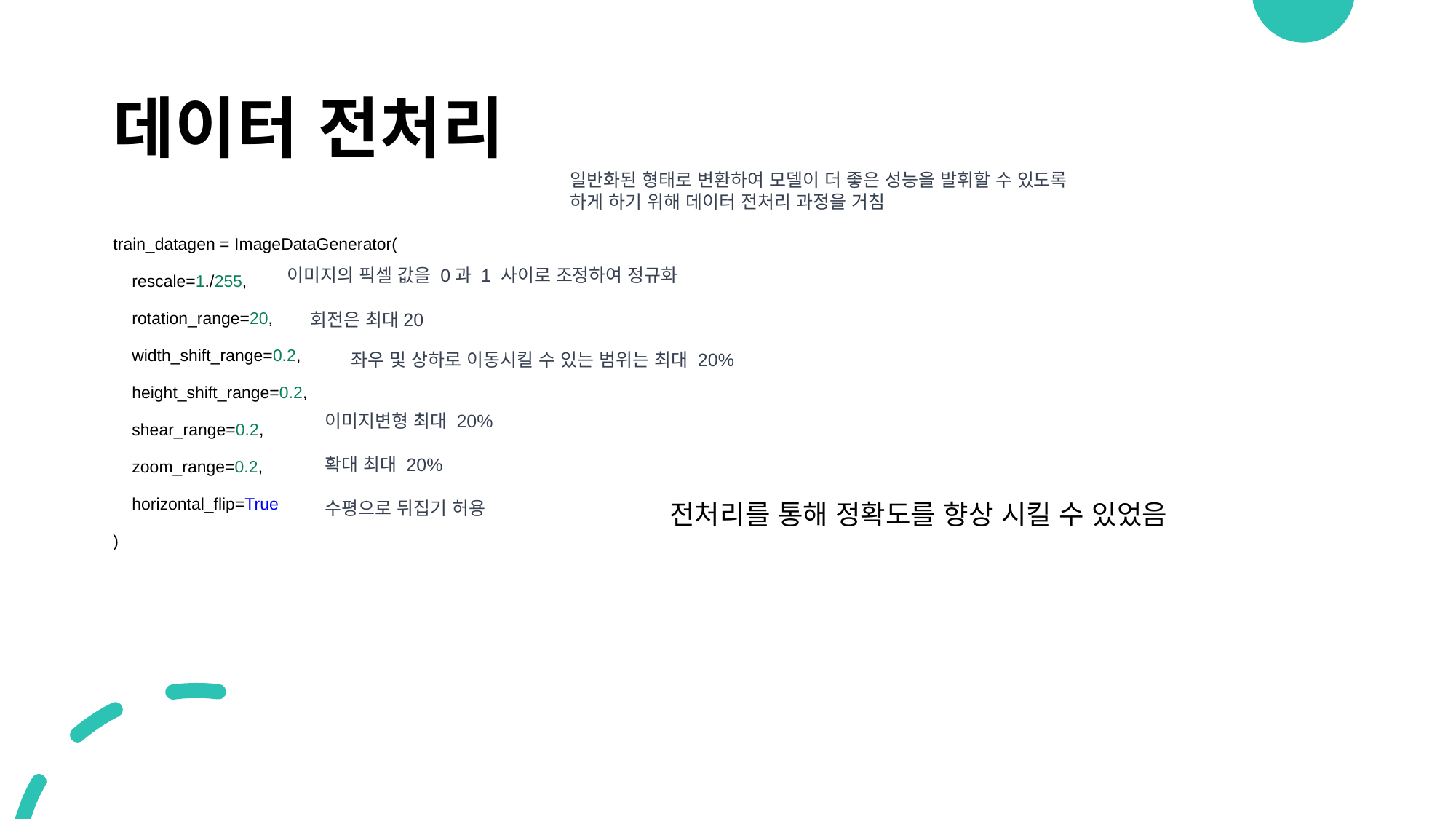

# 데이터 전처리
일반화된 형태로 변환하여 모델이 더 좋은 성능을 발휘할 수 있도록 하게 하기 위해 데이터 전처리 과정을 거침
train_datagen = ImageDataGenerator(
    rescale=1./255,
    rotation_range=20,
    width_shift_range=0.2,
    height_shift_range=0.2,
    shear_range=0.2,
    zoom_range=0.2,
    horizontal_flip=True
)

이미지의 픽셀 값을 0과 1 사이로 조정하여 정규화
회전은 최대20
좌우 및 상하로 이동시킬 수 있는 범위는 최대 20%
이미지변형 최대 20%

확대 최대 20%

수평으로 뒤집기 허용
전처리를 통해 정확도를 향상 시킬 수 있었음